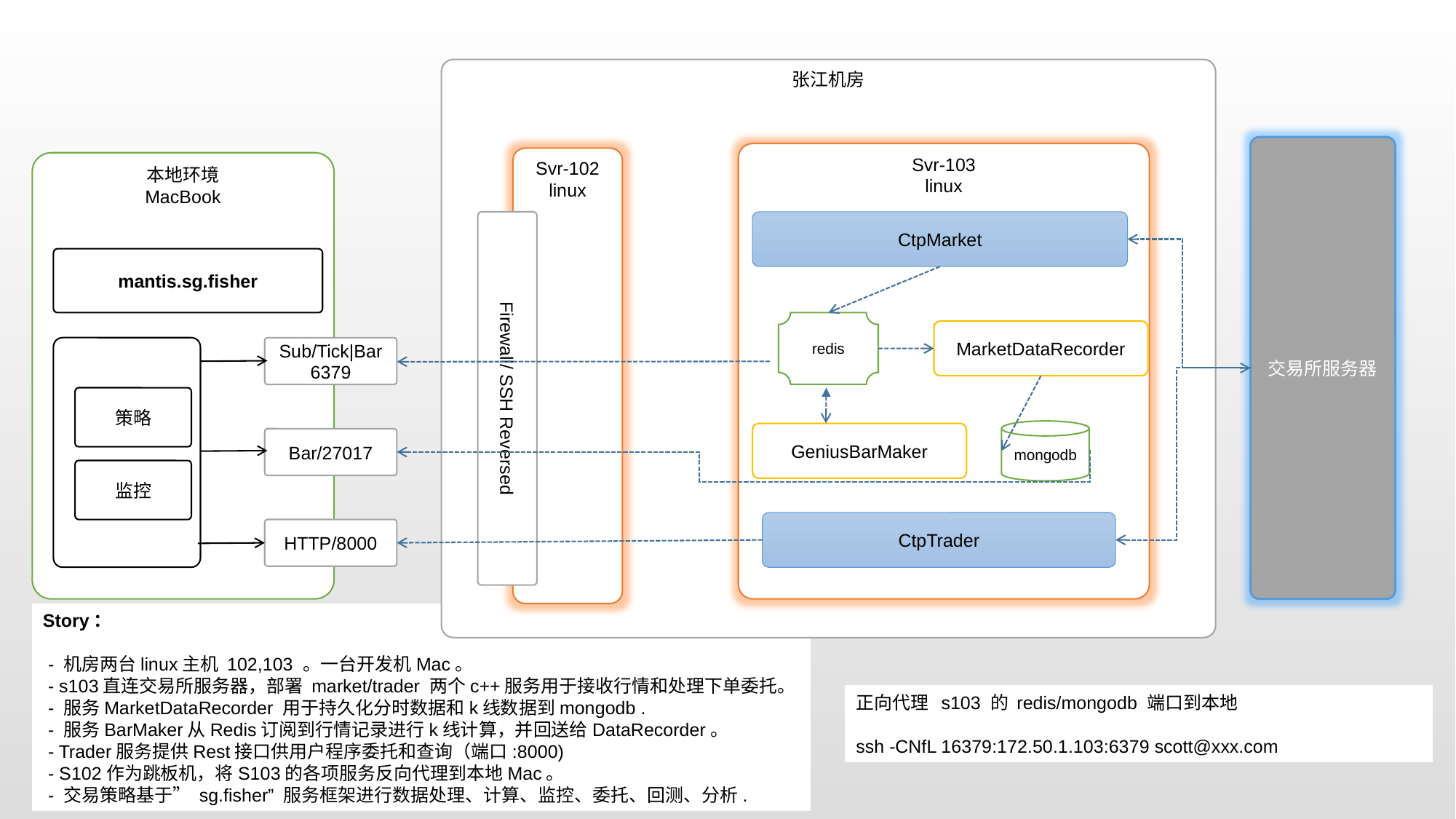

张江机房
交易所服务器
Svr-103
linux
Svr-102
linux
本地环境
MacBook
CtpMarket
Firewall/ SSH Reversed
mantis.sg.fisher
redis
MarketDataRecorder

Sub/Tick|Bar
6379
策略
mongodb
GeniusBarMaker
Bar/27017
监控
CtpTrader
HTTP/8000
Story：

 - 机房两台linux主机 102,103 。一台开发机Mac。
 - s103直连交易所服务器，部署 market/trader 两个c++服务用于接收行情和处理下单委托。
 - 服务MarketDataRecorder 用于持久化分时数据和k线数据到mongodb .
 - 服务BarMaker从Redis订阅到行情记录进行k线计算，并回送给DataRecorder。
 - Trader服务提供Rest接口供用户程序委托和查询（端口:8000)
 - S102作为跳板机，将S103的各项服务反向代理到本地Mac。
 - 交易策略基于” sg.fisher” 服务框架进行数据处理、计算、监控、委托、回测、分析.
正向代理  s103 的 redis/mongodb 端口到本地

ssh -CNfL 16379:172.50.1.103:6379 scott@xxx.com